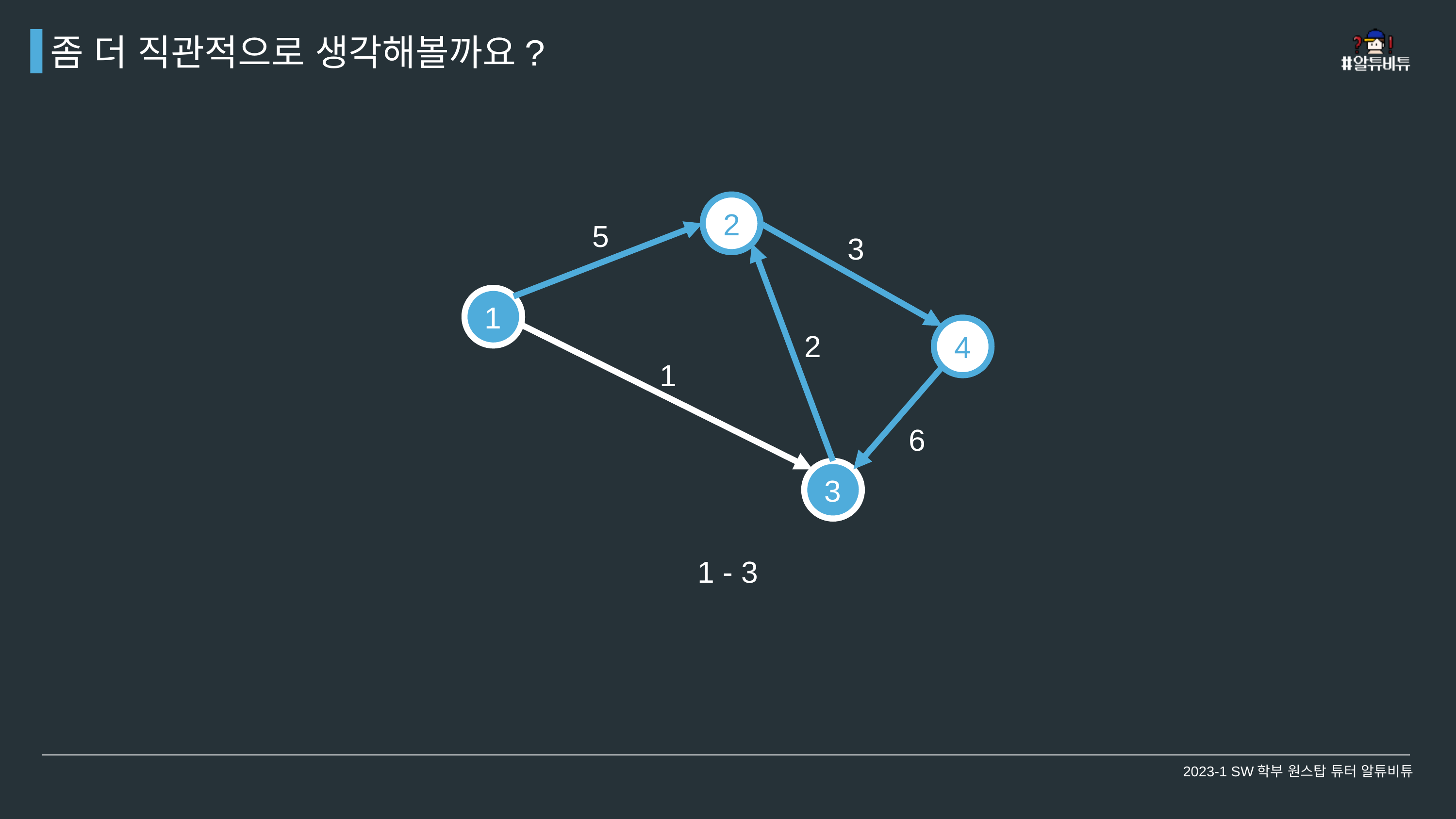

좀 더 직관적으로 생각해볼까요?
2
5
3
1
4
2
1
6
3
1 - 3
2023-1 SW학부 원스탑 튜터 알튜비튜